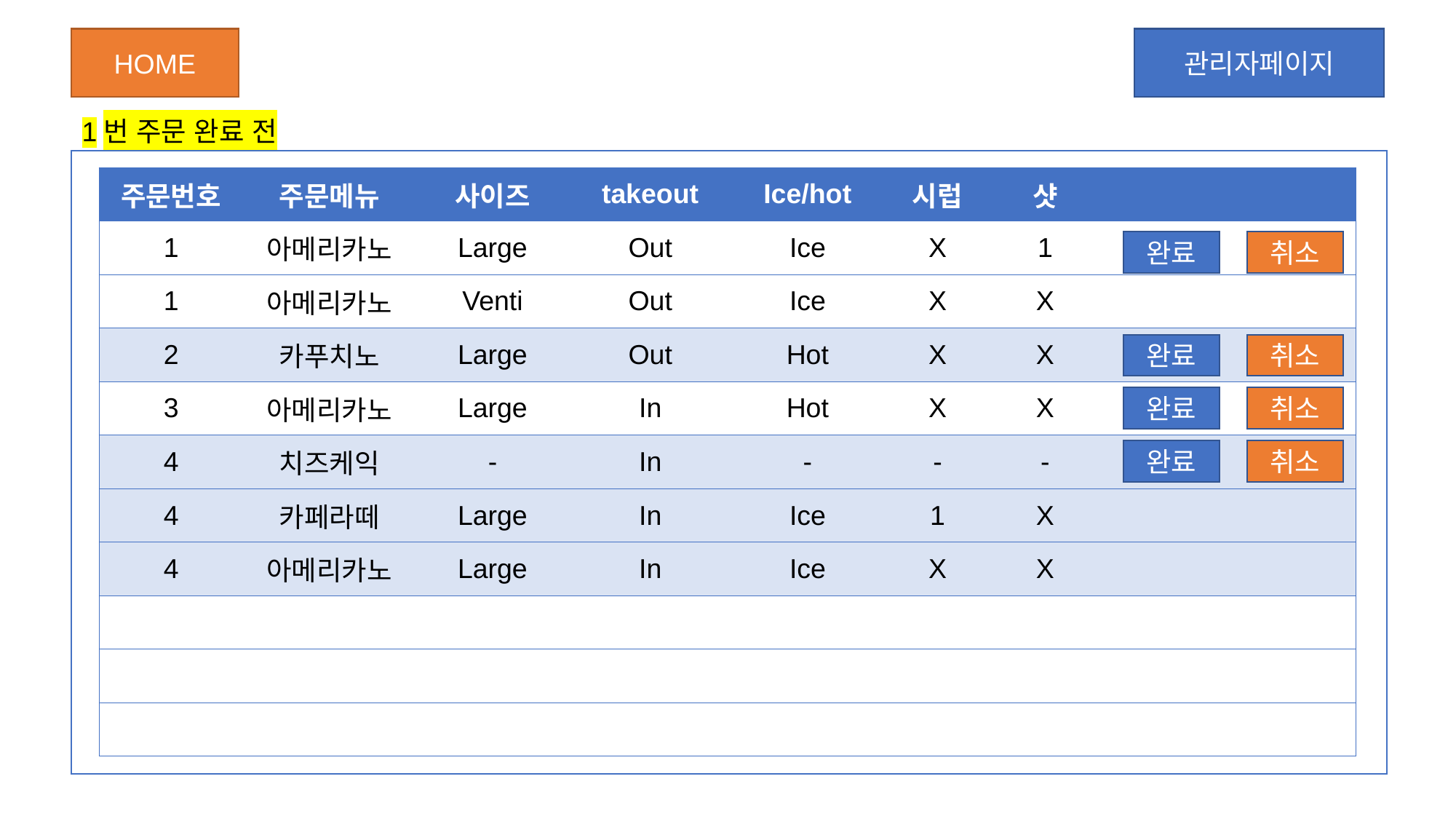

HOME
관리자페이지
1번 주문 완료 전

| 주문번호 | 주문메뉴 | 사이즈 | takeout | Ice/hot | 시럽 | 샷 |  |  |
| --- | --- | --- | --- | --- | --- | --- | --- | --- |
| 1 | 아메리카노 | Large | Out | Ice | X | 1 |  |  |
| 1 | 아메리카노 | Venti | Out | Ice | X | X |  |  |
| 2 | 카푸치노 | Large | Out | Hot | X | X |  |  |
| 3 | 아메리카노 | Large | In | Hot | X | X |  |  |
| 4 | 치즈케익 | - | In | - | - | - |  |  |
| 4 | 카페라떼 | Large | In | Ice | 1 | X |  |  |
| 4 | 아메리카노 | Large | In | Ice | X | X |  |  |
|  |  |  |  |  |  |  |  |  |
|  |  |  |  |  |  |  |  |  |
|  |  |  |  |  |  |  |  |  |
완료
취소
완료
취소
완료
취소
완료
취소